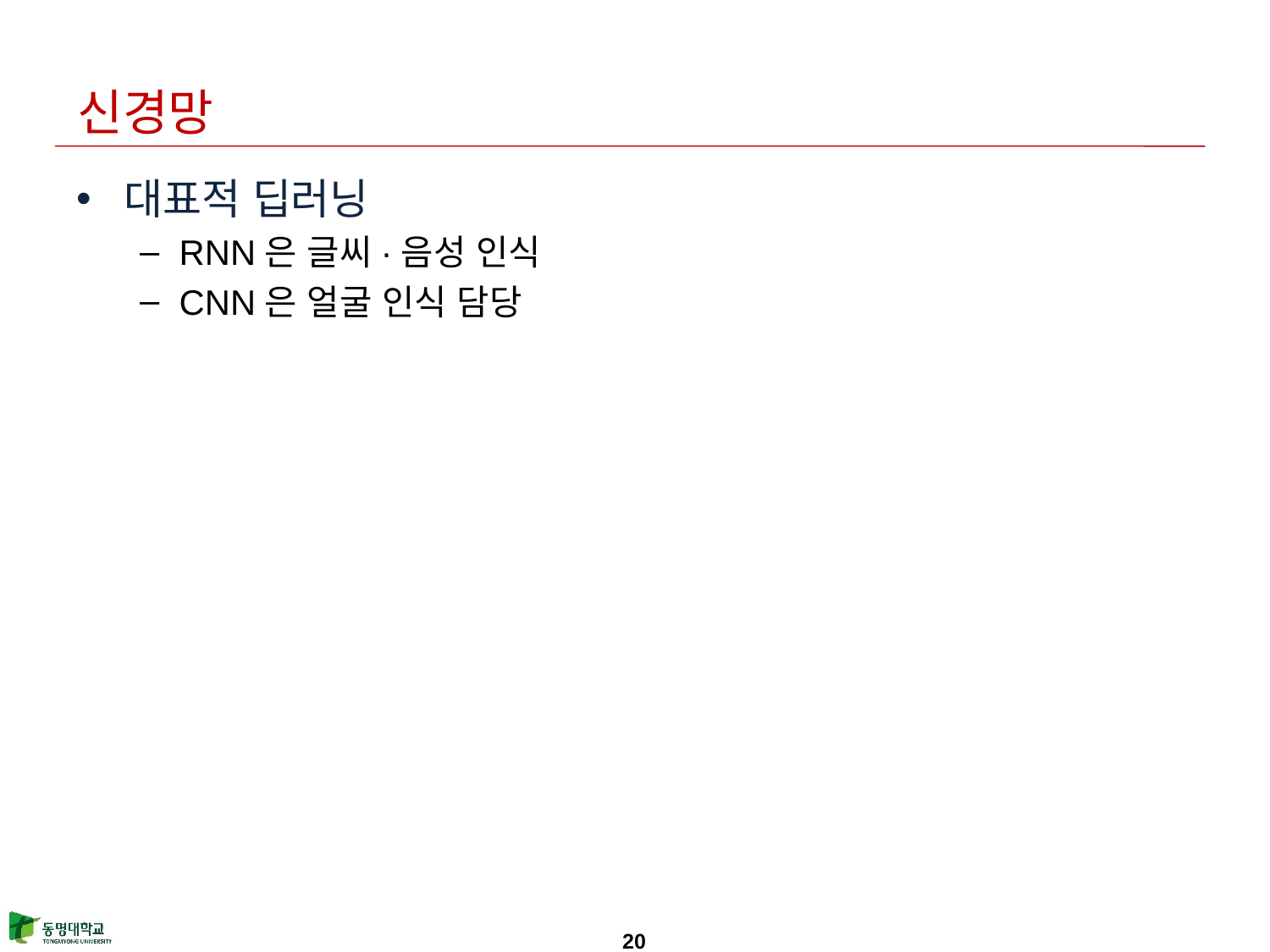

# 신경망
대표적 딥러닝
RNN은 글씨·음성 인식
CNN은 얼굴 인식 담당

20